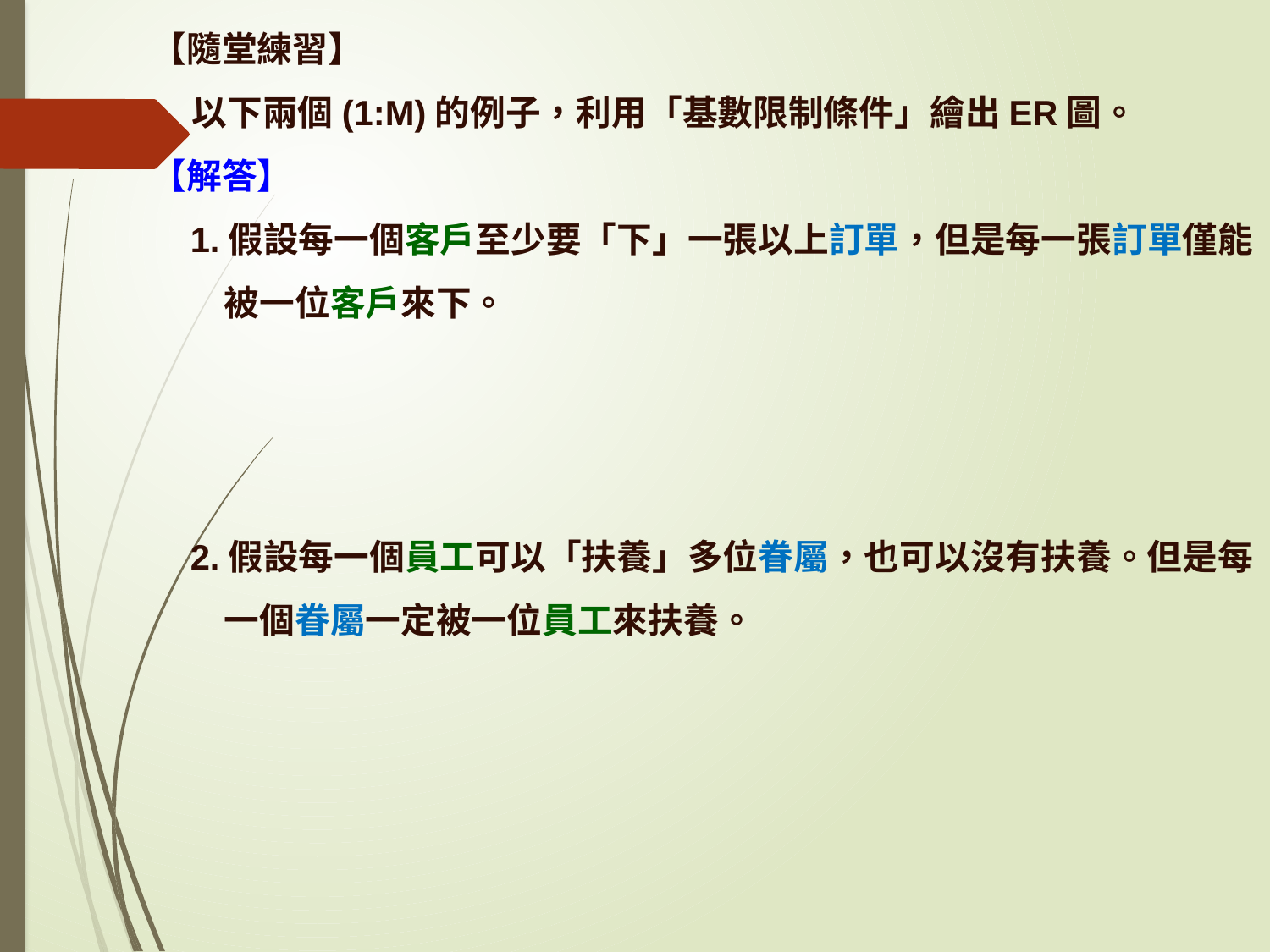

【隨堂練習】
    以下兩個(1:M)的例子，利用「基數限制條件」繪出ER圖。
【解答】
    1.假設每一個客戶至少要「下」一張以上訂單，但是每一張訂單僅能
        被一位客戶來下。

    2.假設每一個員工可以「扶養」多位眷屬，也可以沒有扶養。但是每
        一個眷屬一定被一位員工來扶養。